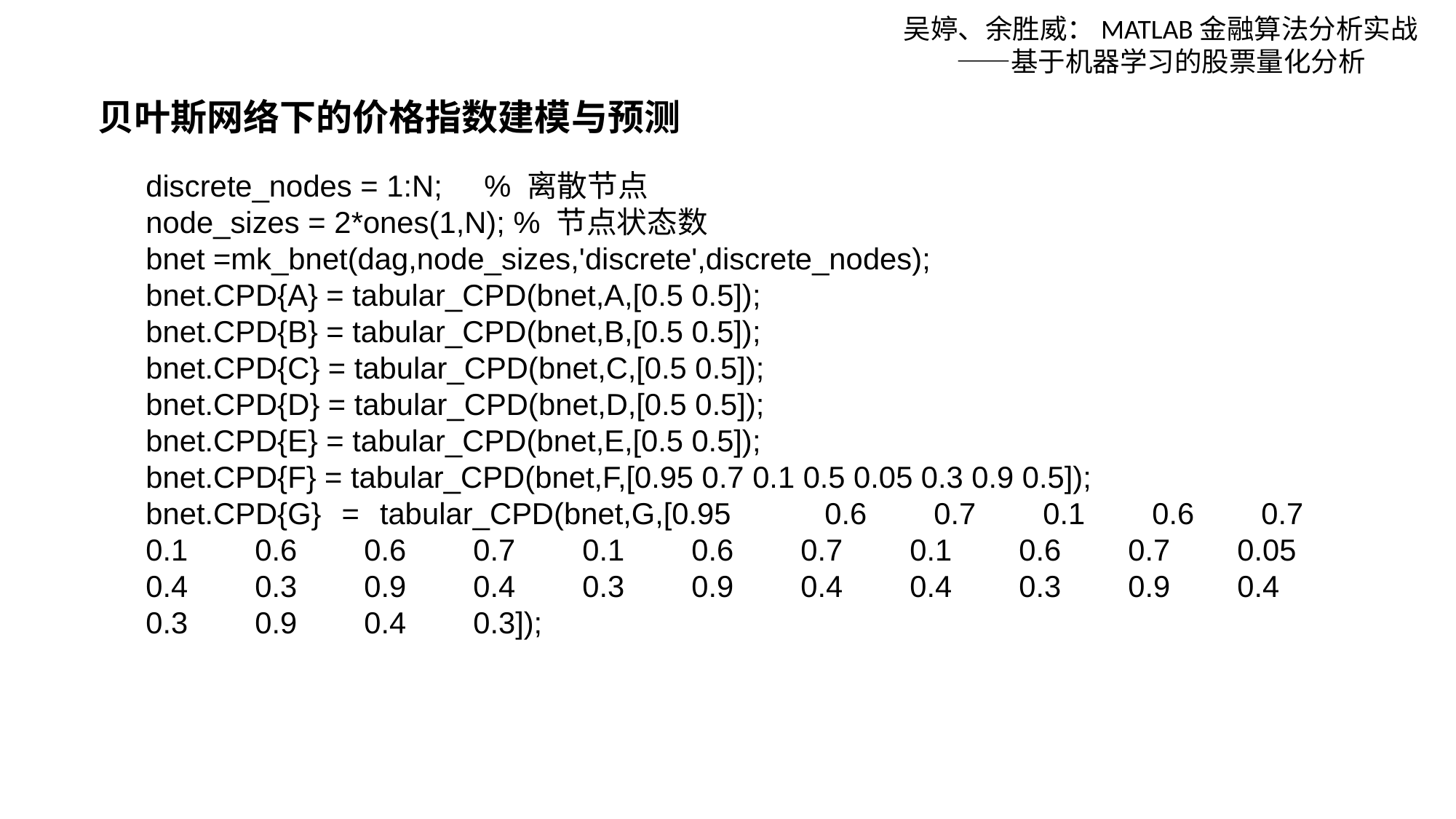

吴婷、余胜威：MATLAB金融算法分析实战——基于机器学习的股票量化分析
贝叶斯网络下的价格指数建模与预测
discrete_nodes = 1:N;     % 离散节点
node_sizes = 2*ones(1,N); % 节点状态数
bnet =mk_bnet(dag,node_sizes,'discrete',discrete_nodes);
bnet.CPD{A} = tabular_CPD(bnet,A,[0.5 0.5]);
bnet.CPD{B} = tabular_CPD(bnet,B,[0.5 0.5]);
bnet.CPD{C} = tabular_CPD(bnet,C,[0.5 0.5]);
bnet.CPD{D} = tabular_CPD(bnet,D,[0.5 0.5]);
bnet.CPD{E} = tabular_CPD(bnet,E,[0.5 0.5]);
bnet.CPD{F} = tabular_CPD(bnet,F,[0.95 0.7 0.1 0.5 0.05 0.3 0.9 0.5]);
bnet.CPD{G} = tabular_CPD(bnet,G,[0.95	0.6	0.7	0.1	0.6	0.7	0.1	0.6	0.6	0.7	0.1	0.6	0.7	0.1	0.6	0.7	0.05	0.4	0.3	0.9	0.4	0.3	0.9	0.4	0.4	0.3	0.9	0.4	0.3	0.9	0.4	0.3]);